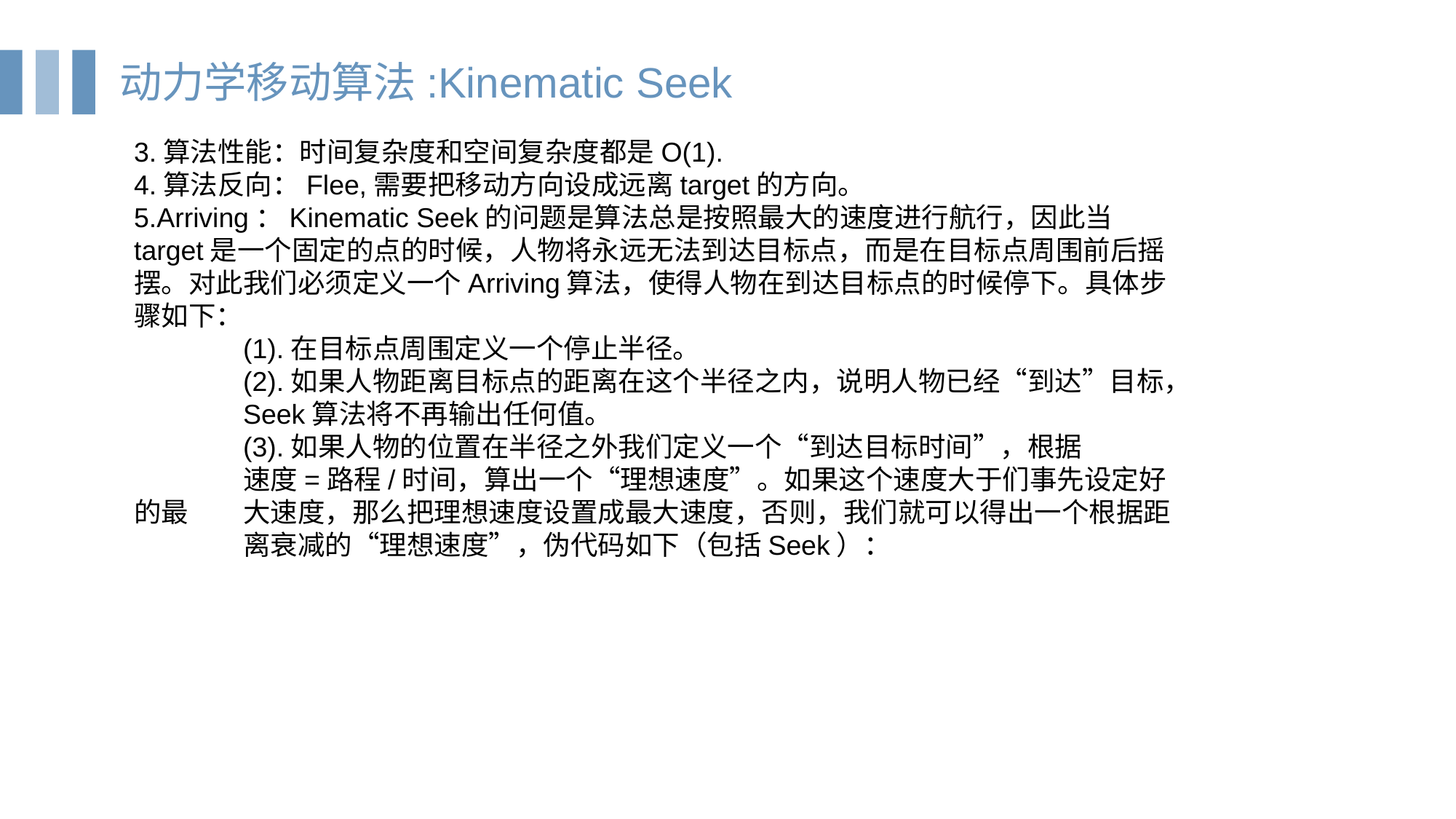

动力学移动算法:Kinematic Seek

3.算法性能：时间复杂度和空间复杂度都是O(1).
4.算法反向：Flee,需要把移动方向设成远离target的方向。
5.Arriving：Kinematic Seek的问题是算法总是按照最大的速度进行航行，因此当target是一个固定的点的时候，人物将永远无法到达目标点，而是在目标点周围前后摇摆。对此我们必须定义一个Arriving算法，使得人物在到达目标点的时候停下。具体步骤如下：
	(1).在目标点周围定义一个停止半径。
	(2).如果人物距离目标点的距离在这个半径之内，说明人物已经“到达”目标，	Seek算法将不再输出任何值。
	(3).如果人物的位置在半径之外我们定义一个“到达目标时间”，根据
	速度=路程/时间，算出一个“理想速度”。如果这个速度大于们事先设定好的最	大速度，那么把理想速度设置成最大速度，否则，我们就可以得出一个根据距	离衰减的“理想速度”，伪代码如下（包括Seek）：

Add your  text here
Add your  text here
lorem ipsum dolor sit amet, please add your text here, lorem ipsum dolor sit amet, please add your text here , lorem ipsum dolor sit amet, please add your text here
lorem ipsum dolor sit amet, please add your text here, lorem ipsum dolor sit amet, please add your text here , lorem ipsum dolor sit amet, please add your text here